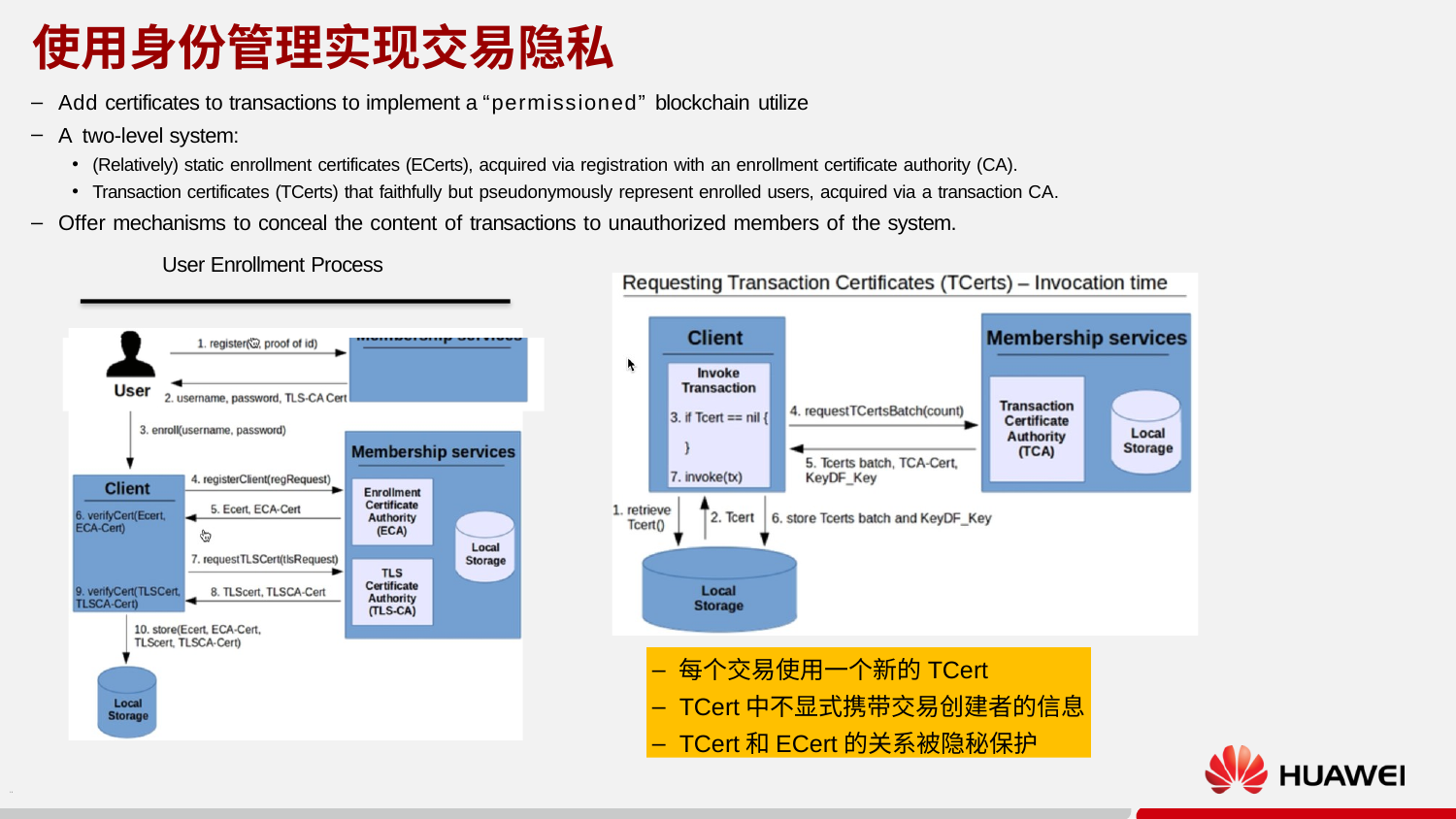

# 使用身份管理实现交易隐私
Add certificates to transactions to implement a “permissioned” blockchain utilize
A two-level system:
(Relatively) static enrollment certificates (ECerts), acquired via registration with an enrollment certificate authority (CA).
Transaction certificates (TCerts) that faithfully but pseudonymously represent enrolled users, acquired via a transaction CA.
Offer mechanisms to conceal the content of transactions to unauthorized members of the system.

           User Enrollment Process

每个交易使用一个新的TCert
TCert中不显式携带交易创建者的信息
TCert和ECert的关系被隐秘保护
15